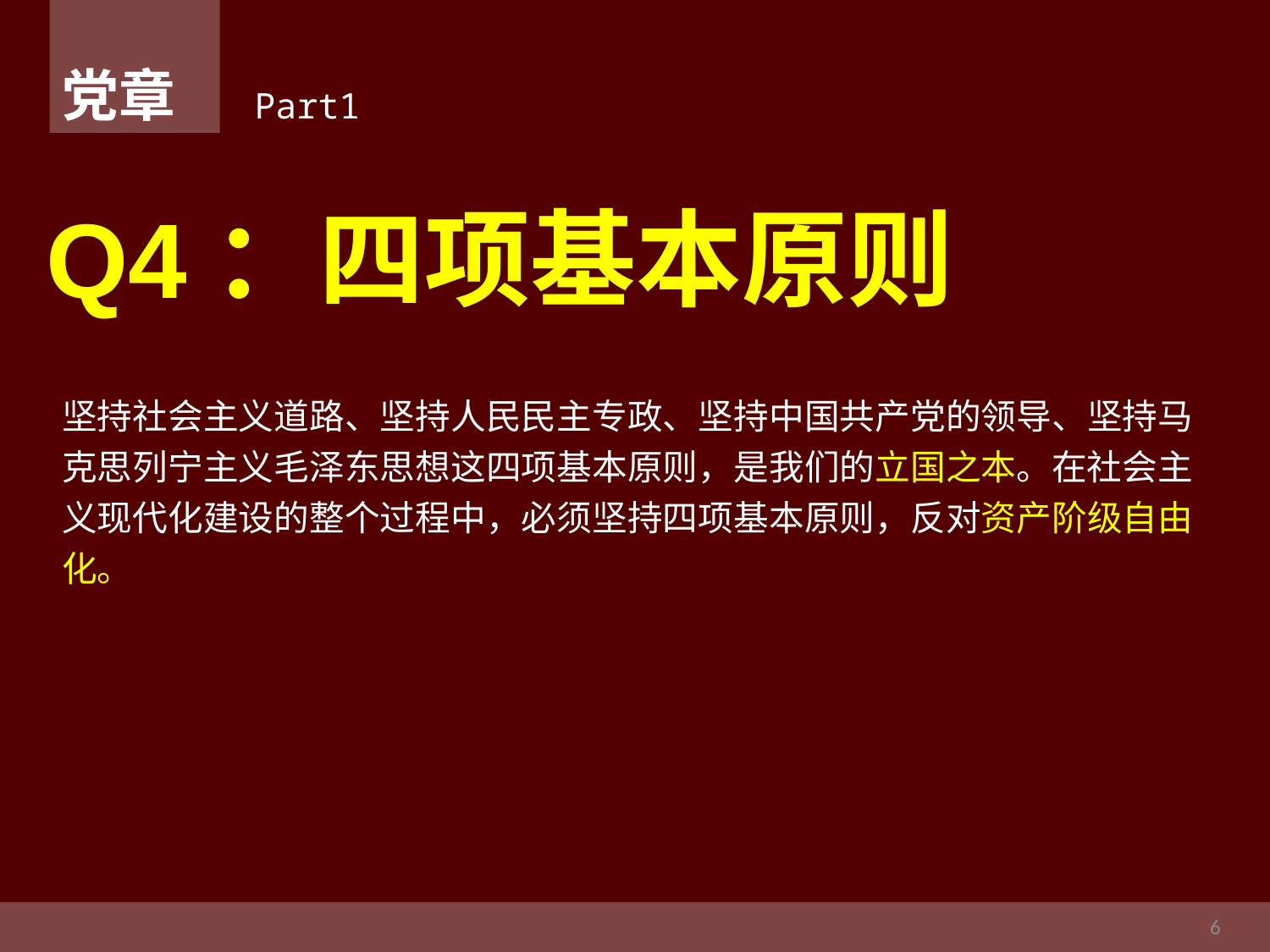

党章
Part1
Q4：四项基本原则
坚持社会主义道路、坚持人民民主专政、坚持中国共产党的领导、坚持马克思列宁主义毛泽东思想这四项基本原则，是我们的立国之本。在社会主义现代化建设的整个过程中，必须坚持四项基本原则，反对资产阶级自由化。
6